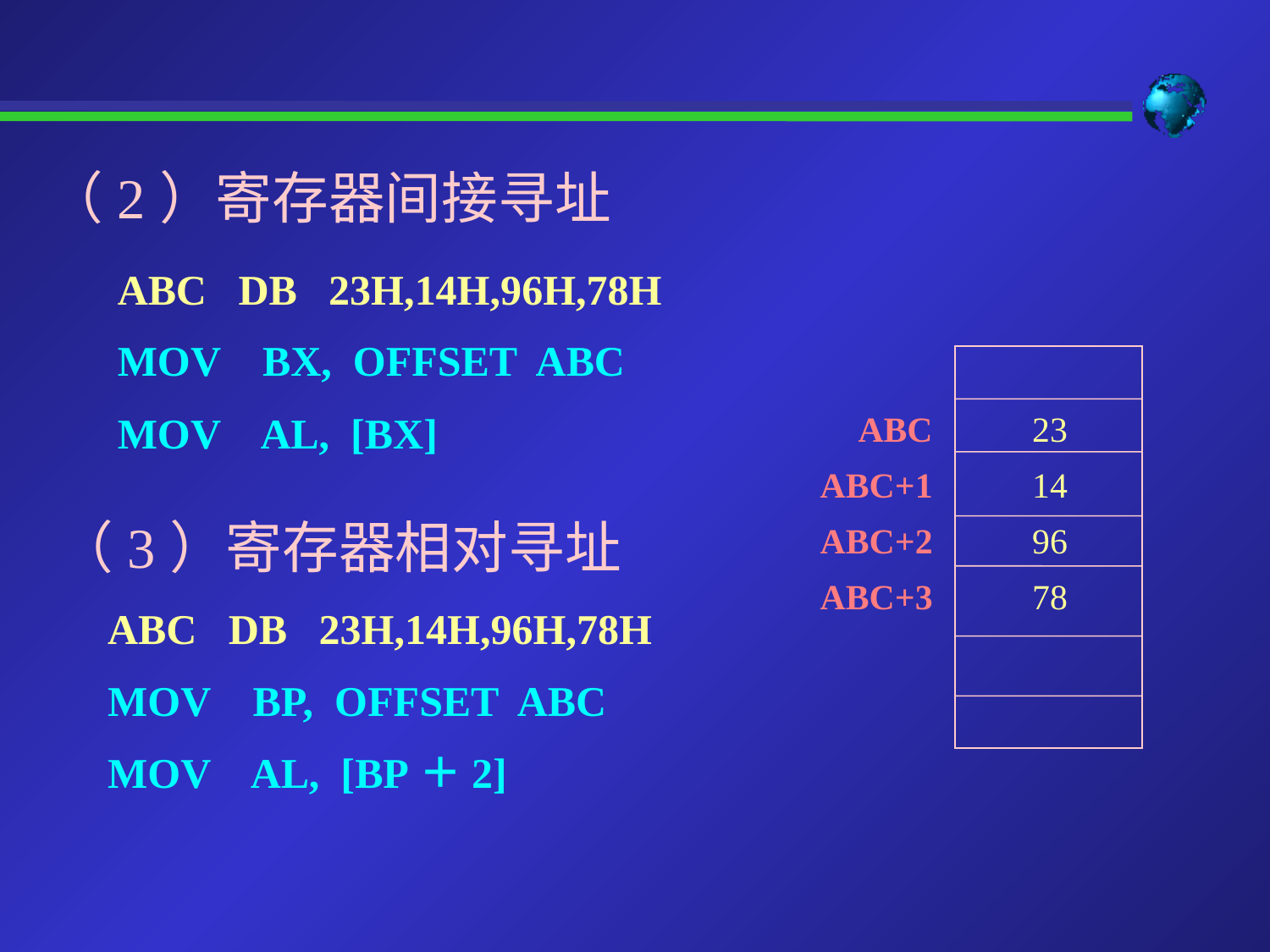

（2）寄存器间接寻址
ABC   DB   23H,14H,96H,78H
MOV    BX,  OFFSET  ABC
MOV    AL,  [BX]

ABC
ABC+1
ABC+2
ABC+3

23
14
96
78

（3）寄存器相对寻址
ABC   DB   23H,14H,96H,78H
MOV    BP,  OFFSET  ABC
MOV    AL,  [BP＋2]
21